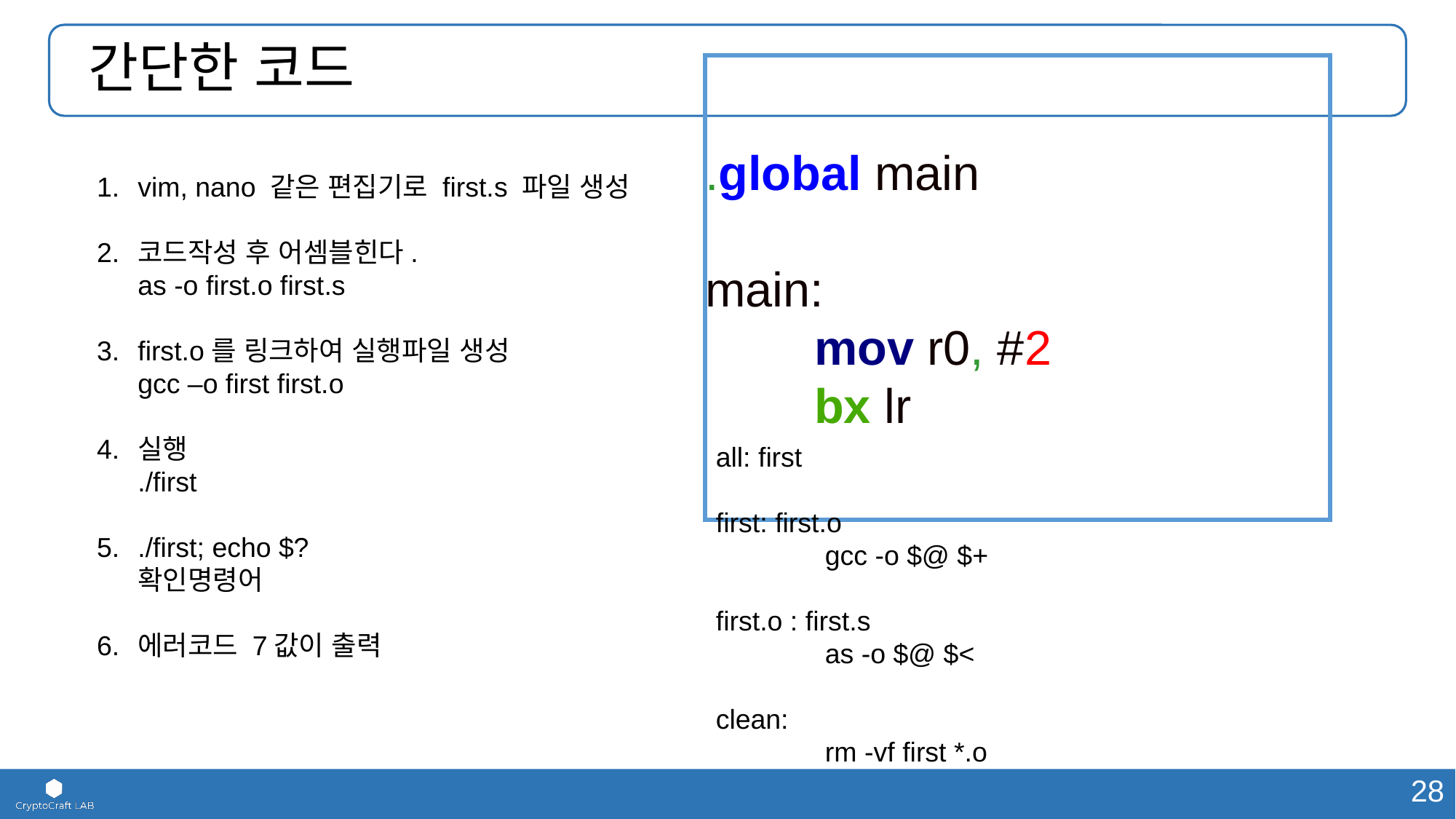

# 간단한 코드
.global main

main:
	mov r0, #2
	bx lr
vim, nano 같은 편집기로 first.s 파일 생성

코드작성 후 어셈블힌다.
as -o first.o first.s
first.o를 링크하여 실행파일 생성
gcc –o first first.o
실행
./first
./first; echo $?
확인명령어

에러코드 7값이 출력
all: first

first: first.o
	gcc -o $@ $+

first.o : first.s
	as -o $@ $<

clean:
	rm -vf first *.o